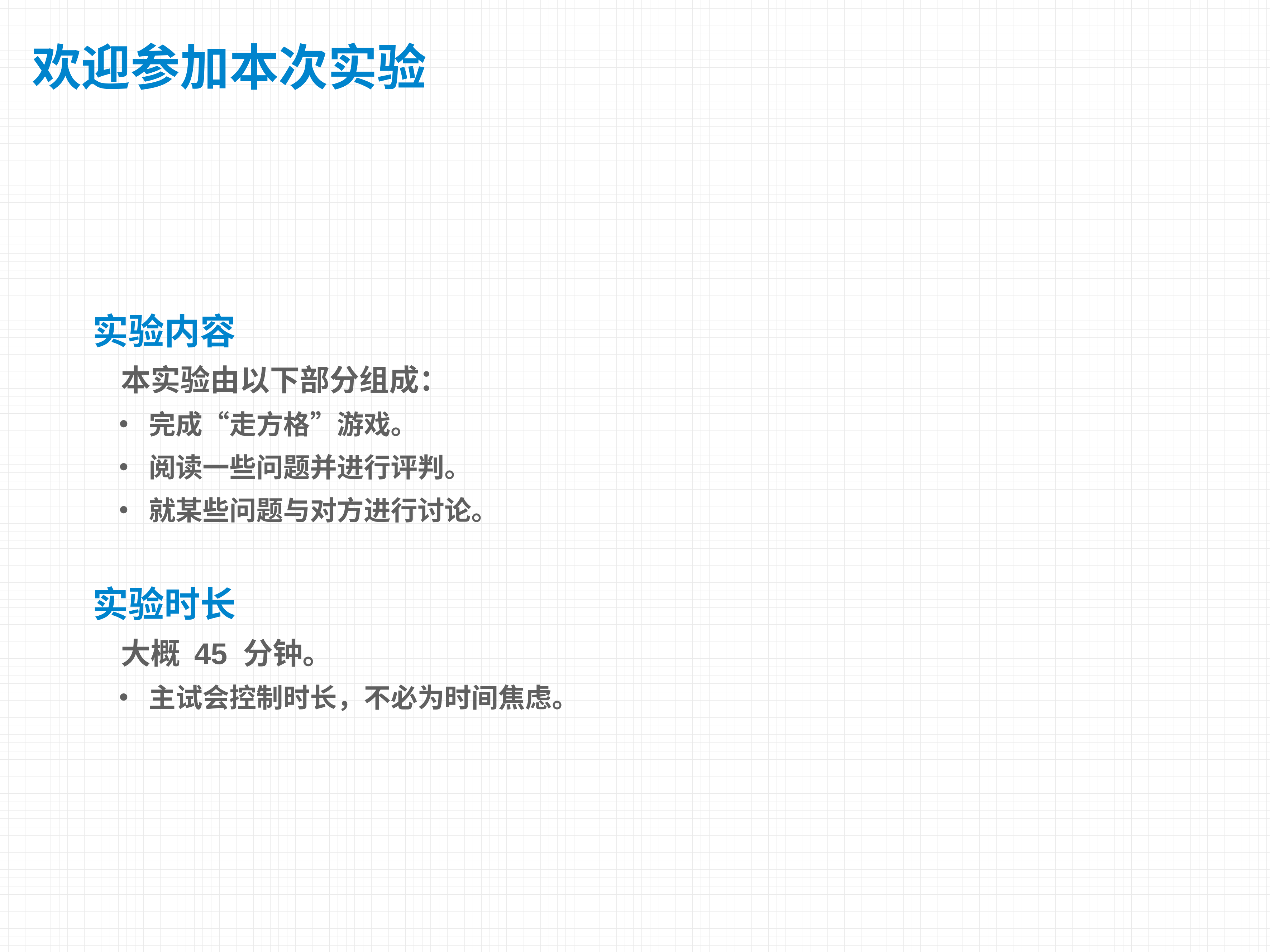

# 欢迎参加本次实验
实验内容
本实验由以下部分组成：
完成“走方格”游戏。
阅读一些问题并进行评判。
就某些问题与对方进行讨论。

实验时长
大概 45 分钟。
主试会控制时长，不必为时间焦虑。